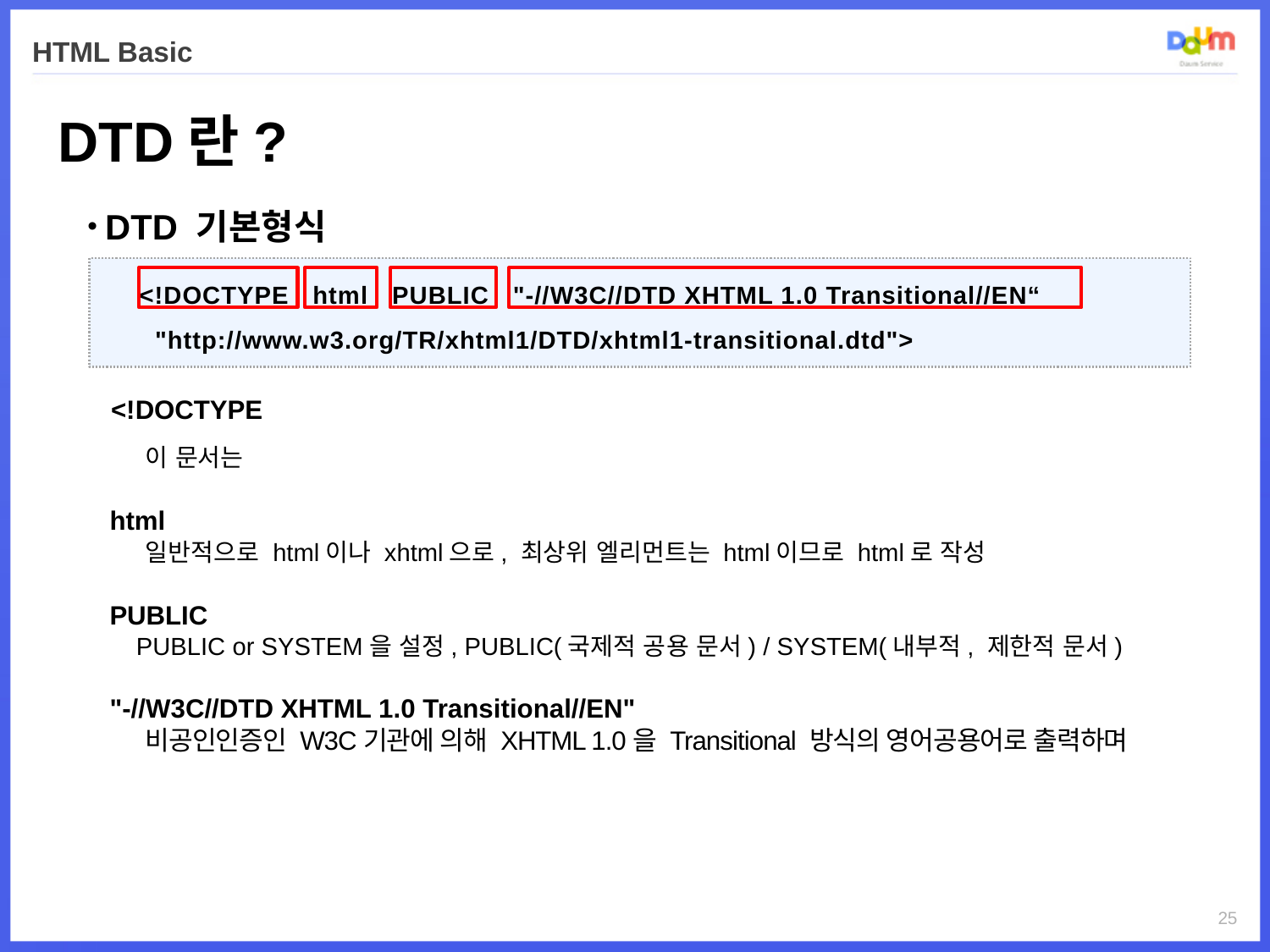

# HTML Basic
DTD란?
 DTD 기본형식

   <!DOCTYPE
       이 문서는
   html 
       일반적으로 html이나 xhtml으로, 최상위 엘리먼트는 html이므로 html로 작성
   PUBLIC 
       PUBLIC or SYSTEM을 설정, PUBLIC(국제적 공용 문서) / SYSTEM(내부적, 제한적 문서)

   "-//W3C//DTD XHTML 1.0 Transitional//EN"  
       비공인인증인 W3C기관에 의해 XHTML 1.0을 Transitional 방식의 영어공용어로 출력하며
<!DOCTYPE   html   PUBLIC   "-//W3C//DTD XHTML 1.0 Transitional//EN“
  "http://www.w3.org/TR/xhtml1/DTD/xhtml1-transitional.dtd">

25